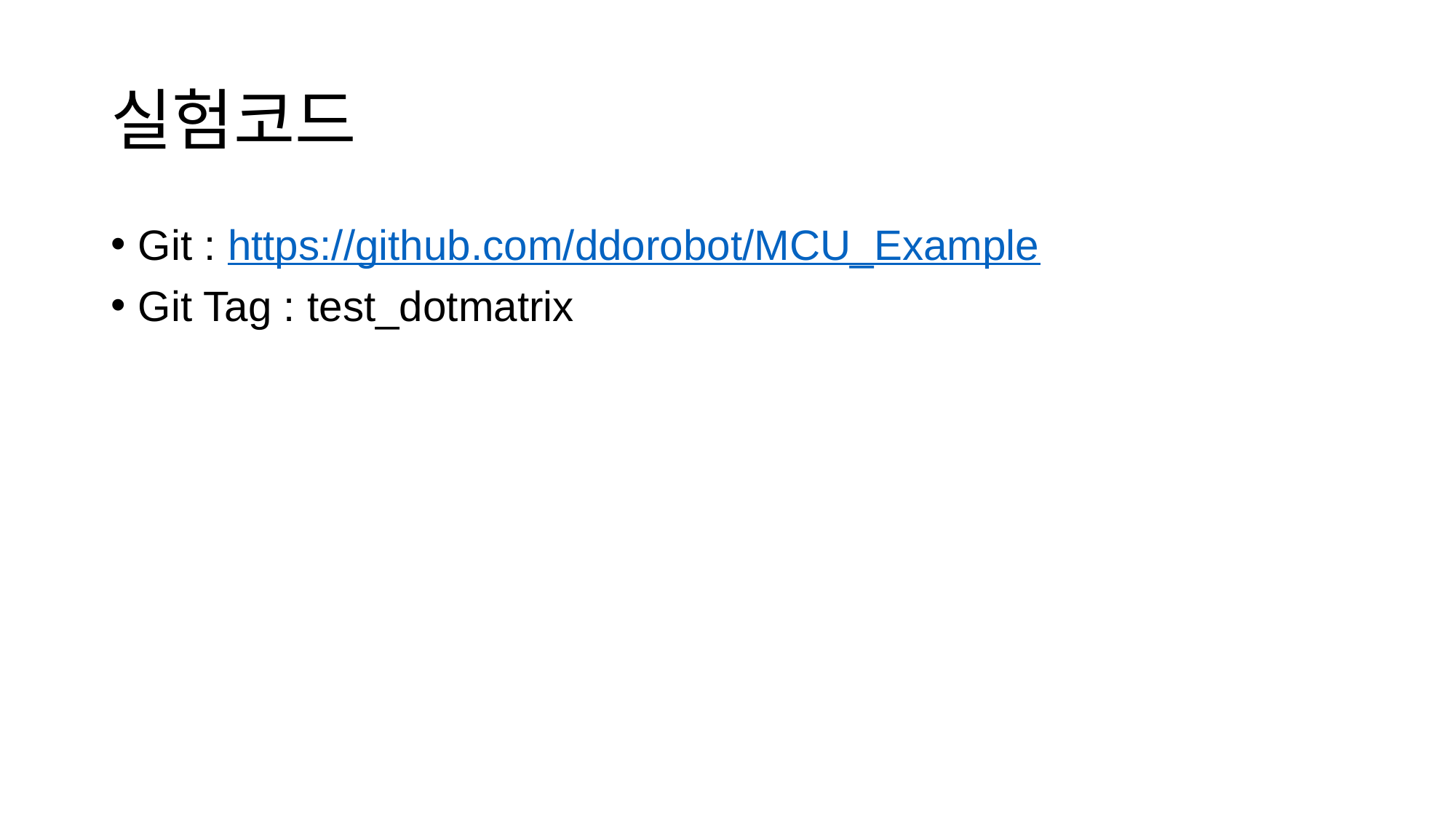

# 실험코드
Git : https://github.com/ddorobot/MCU_Example
Git Tag : test_dotmatrix